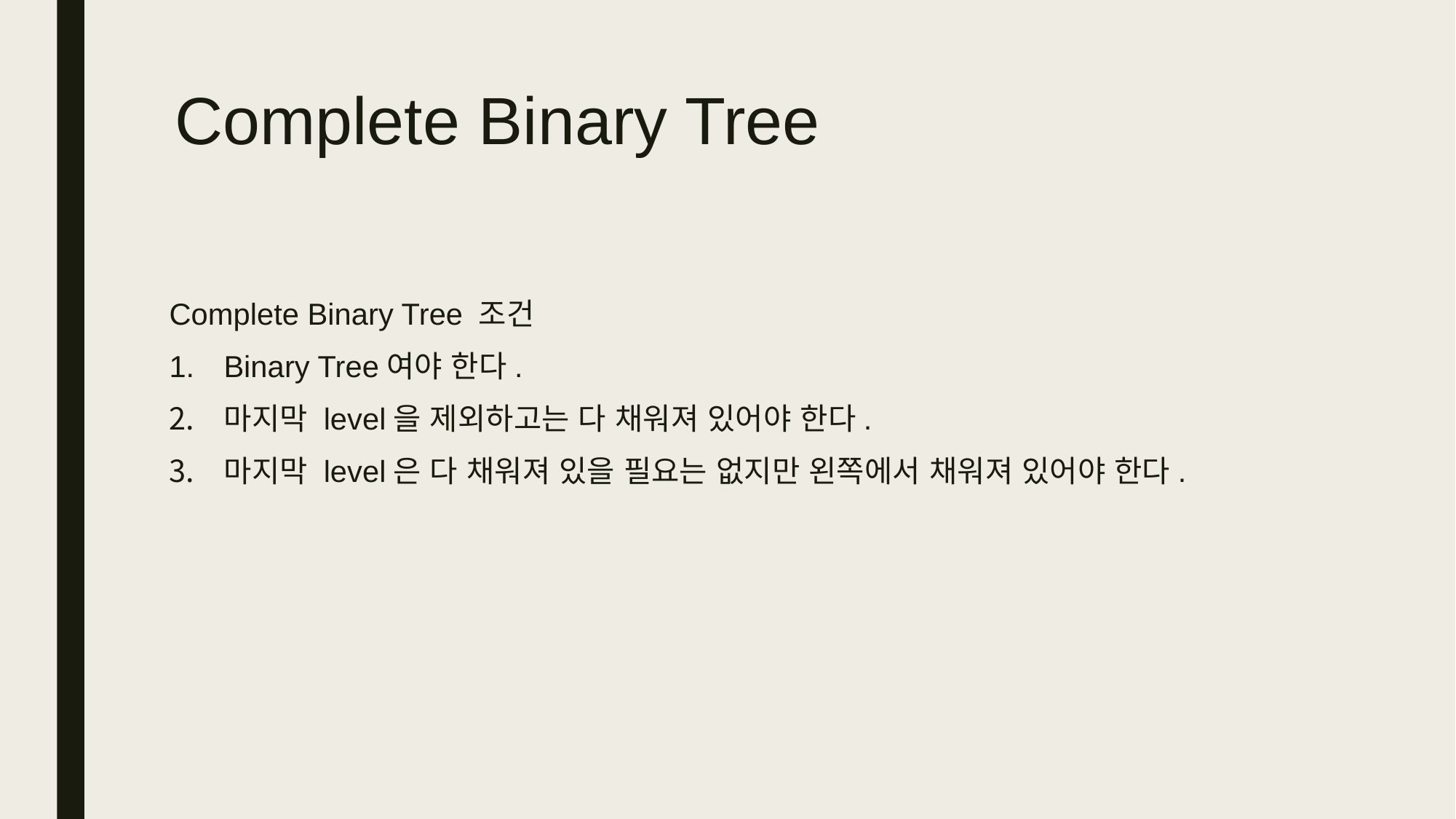

# Complete Binary Tree
Complete Binary Tree 조건
Binary Tree여야 한다.
마지막 level을 제외하고는 다 채워져 있어야 한다.
마지막 level은 다 채워져 있을 필요는 없지만 왼쪽에서 채워져 있어야 한다.